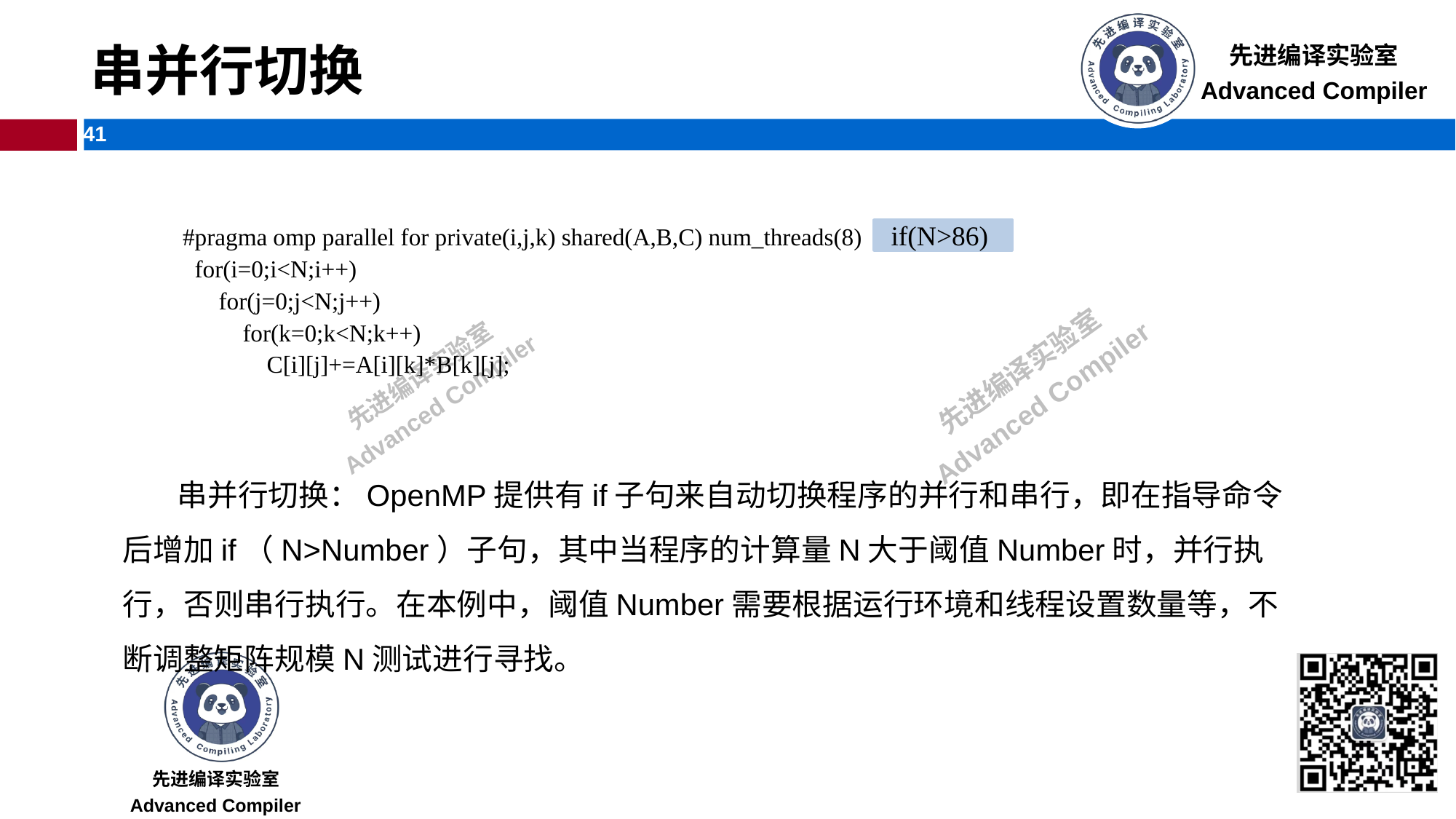

# 串并行切换
  #pragma omp parallel for private(i,j,k) shared(A,B,C) num_threads(8)
    for(i=0;i<N;i++)
        for(j=0;j<N;j++)
            for(k=0;k<N;k++)
                C[i][j]+=A[i][k]*B[k][j];
if(N>86)
       串并行切换：OpenMP提供有if子句来自动切换程序的并行和串行，即在指导命令后增加if（N>Number）子句，其中当程序的计算量N大于阈值Number时，并行执行，否则串行执行。在本例中，阈值Number需要根据运行环境和线程设置数量等，不断调整矩阵规模N测试进行寻找。